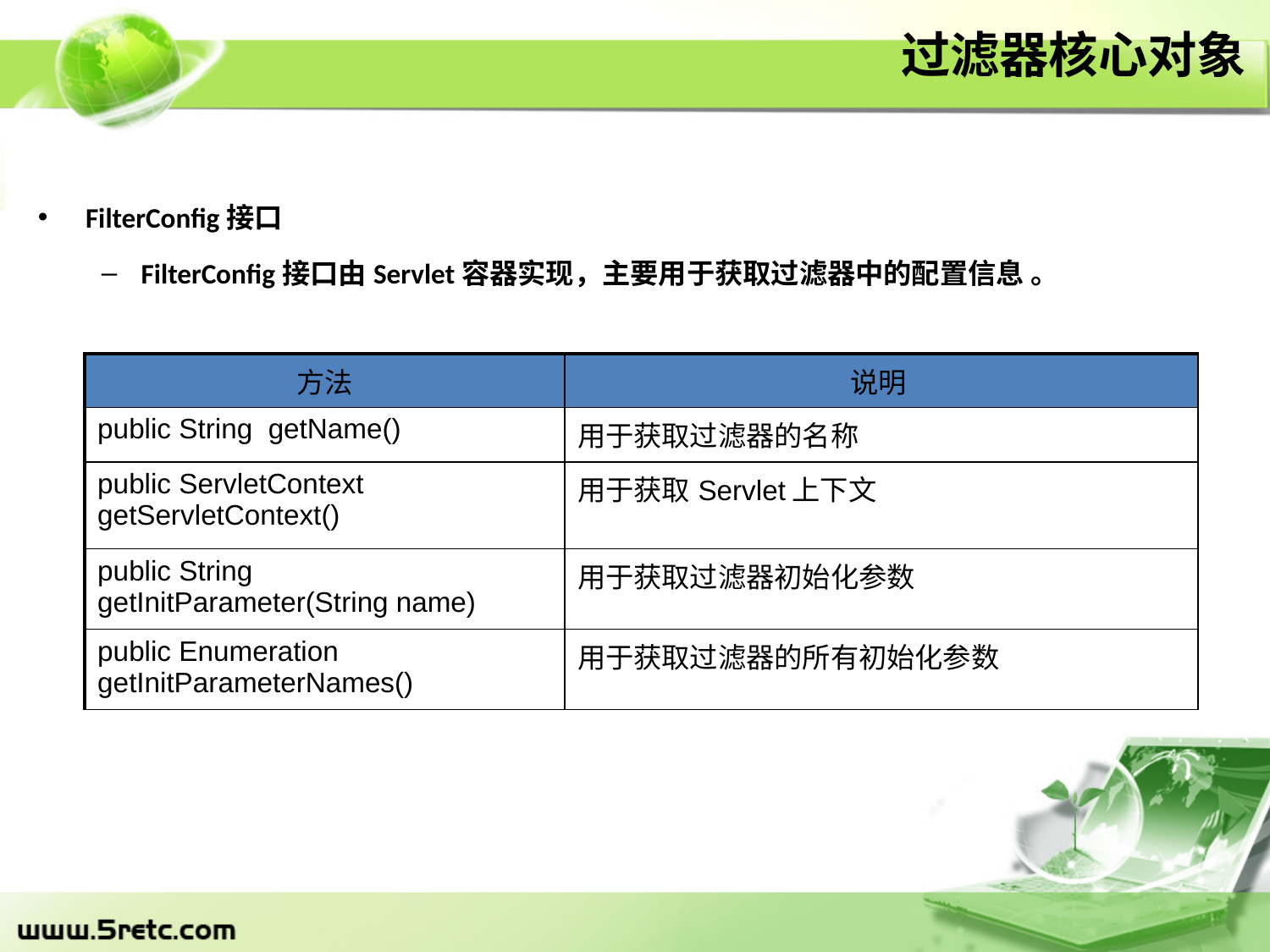

过滤器核心对象
FilterConfig接口
FilterConfig接口由Servlet容器实现，主要用于获取过滤器中的配置信息 。
| 方法 | 说明 |
| --- | --- |
| public String getName() | 用于获取过滤器的名称 |
| public ServletContext getServletContext() | 用于获取Servlet上下文 |
| public String getInitParameter(String name) | 用于获取过滤器初始化参数 |
| public Enumeration getInitParameterNames() | 用于获取过滤器的所有初始化参数 |